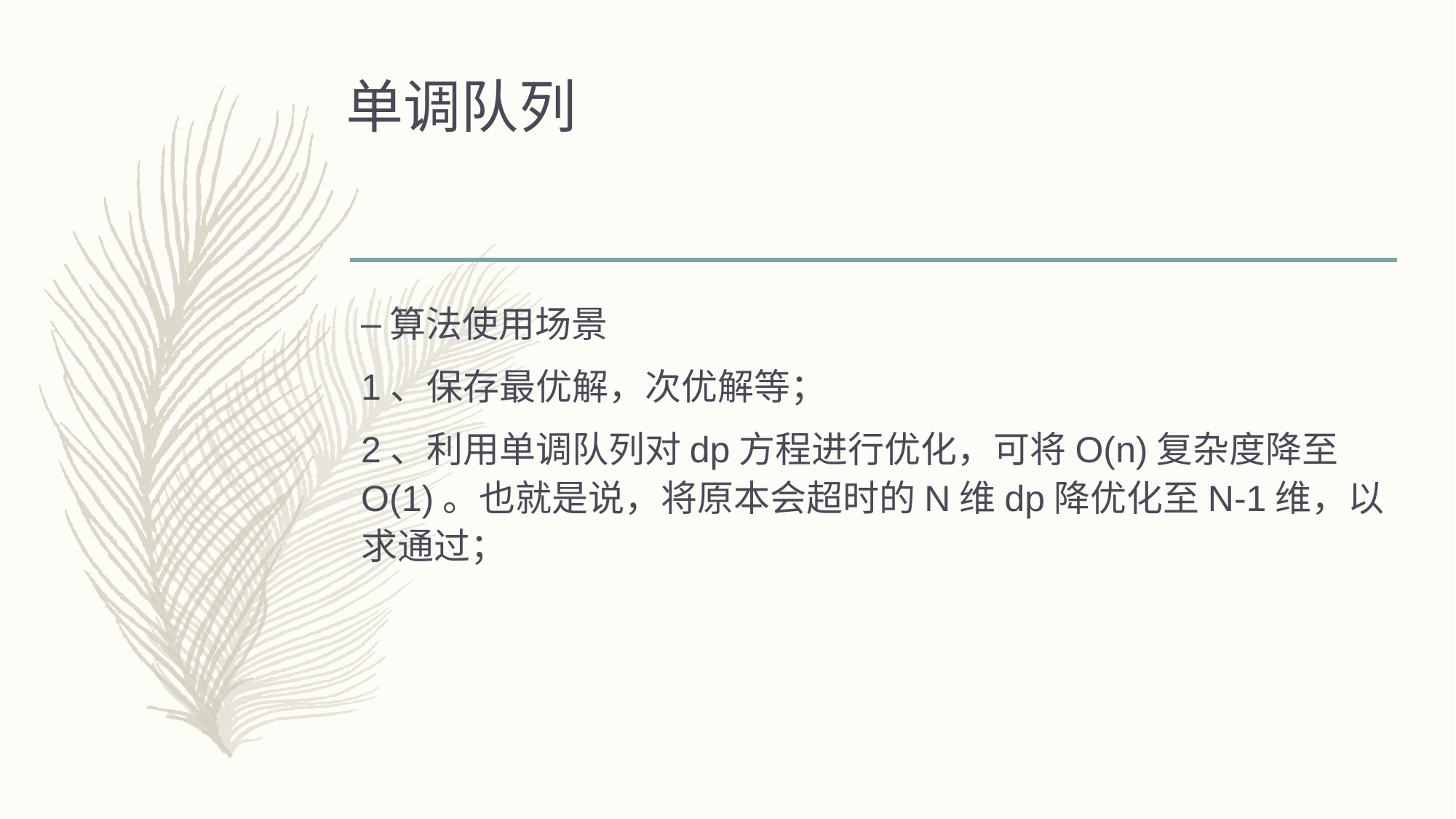

# 单调队列
算法使用场景
1、保存最优解，次优解等；
2、利用单调队列对dp方程进行优化，可将O(n)复杂度降至O(1)。也就是说，将原本会超时的N维dp降优化至N-1维，以求通过；